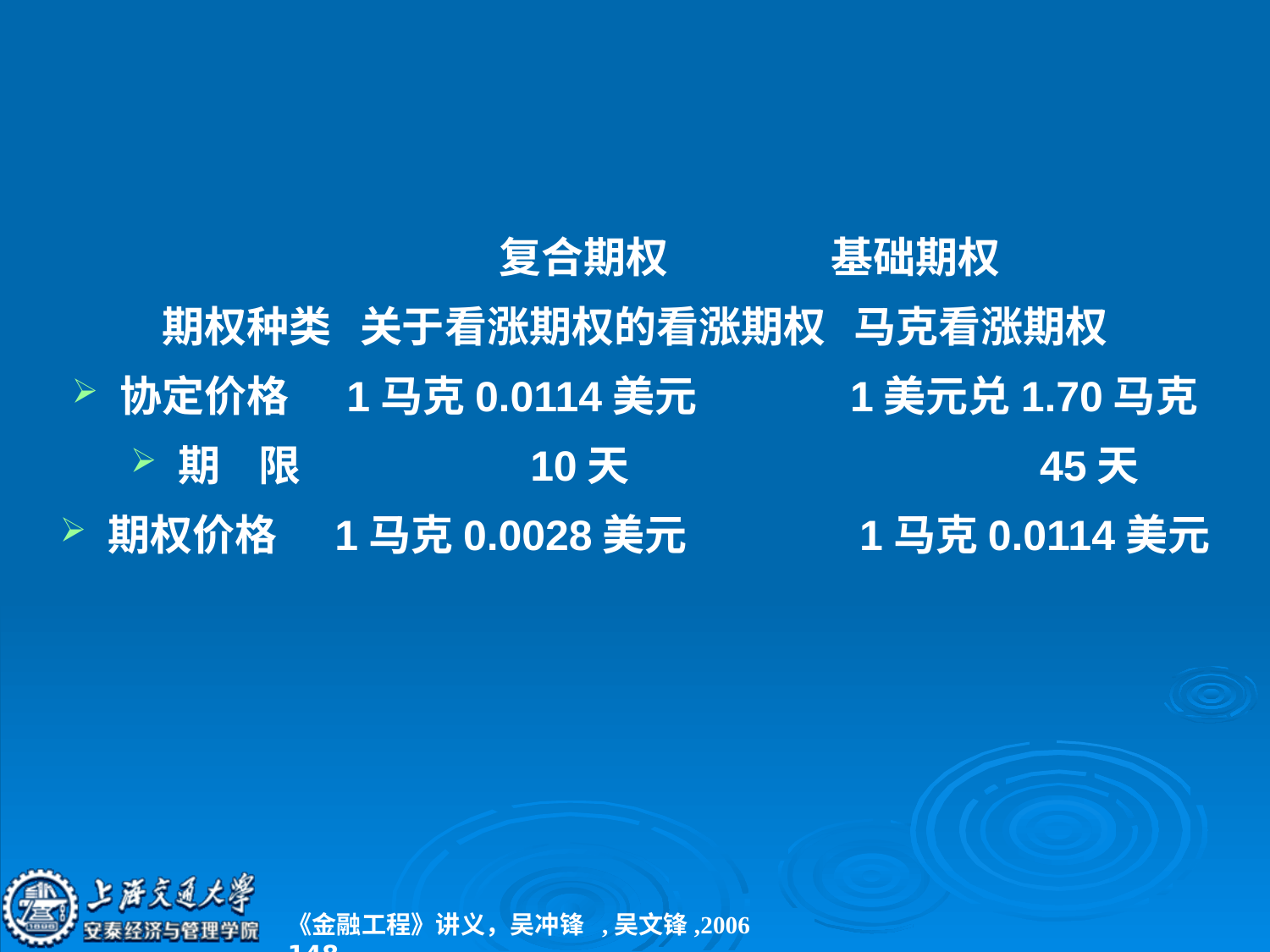

复合期权                 基础期权
期权种类   关于看涨期权的看涨期权   马克看涨期权
协定价格     1马克0.0114美元               1美元兑1.70马克
期    限                       10天                                          45天
期权价格     1马克0.0028美元                 1马克0.0114美元